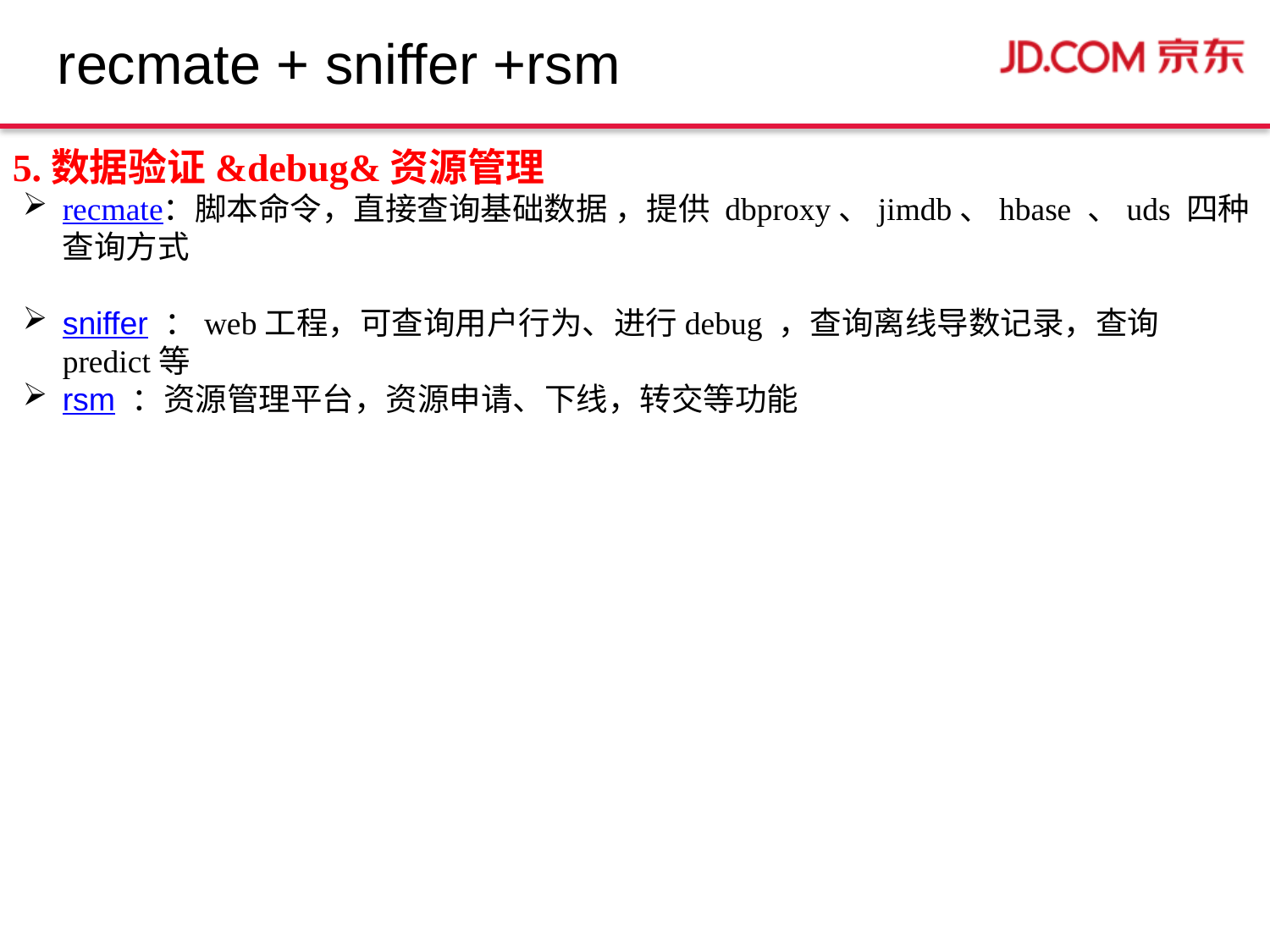

# recmate + sniffer +rsm
5.数据验证&debug&资源管理
recmate：脚本命令，直接查询基础数据 ，提供 dbproxy、jimdb、hbase 、uds 四种查询方式

sniffer ：web工程，可查询用户行为、进行debug ，查询离线导数记录，查询predict等
rsm ：资源管理平台，资源申请、下线，转交等功能